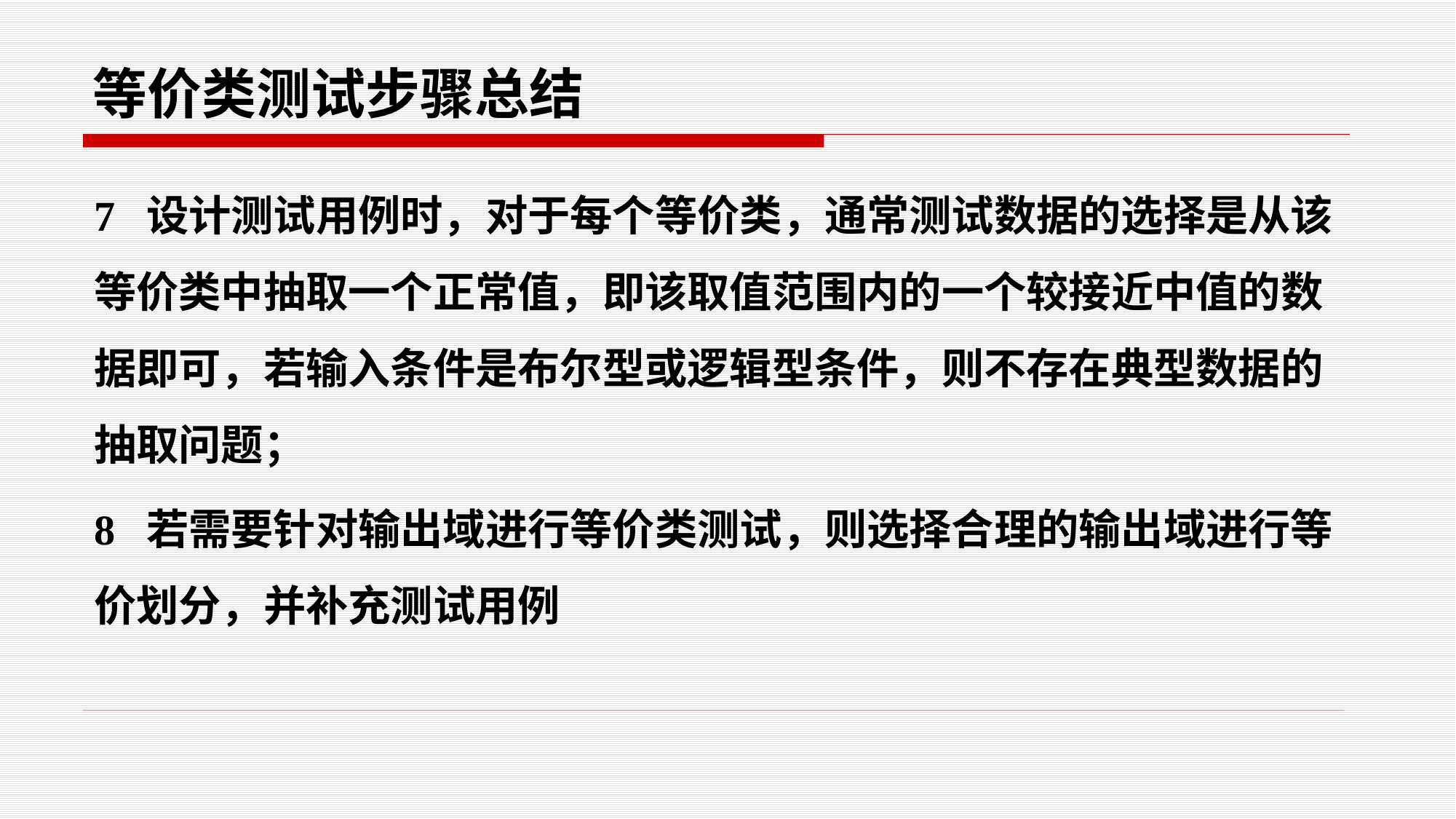

# 等价类测试步骤总结
7  设计测试用例时，对于每个等价类，通常测试数据的选择是从该等价类中抽取一个正常值，即该取值范围内的一个较接近中值的数据即可，若输入条件是布尔型或逻辑型条件，则不存在典型数据的抽取问题；
8  若需要针对输出域进行等价类测试，则选择合理的输出域进行等价划分，并补充测试用例